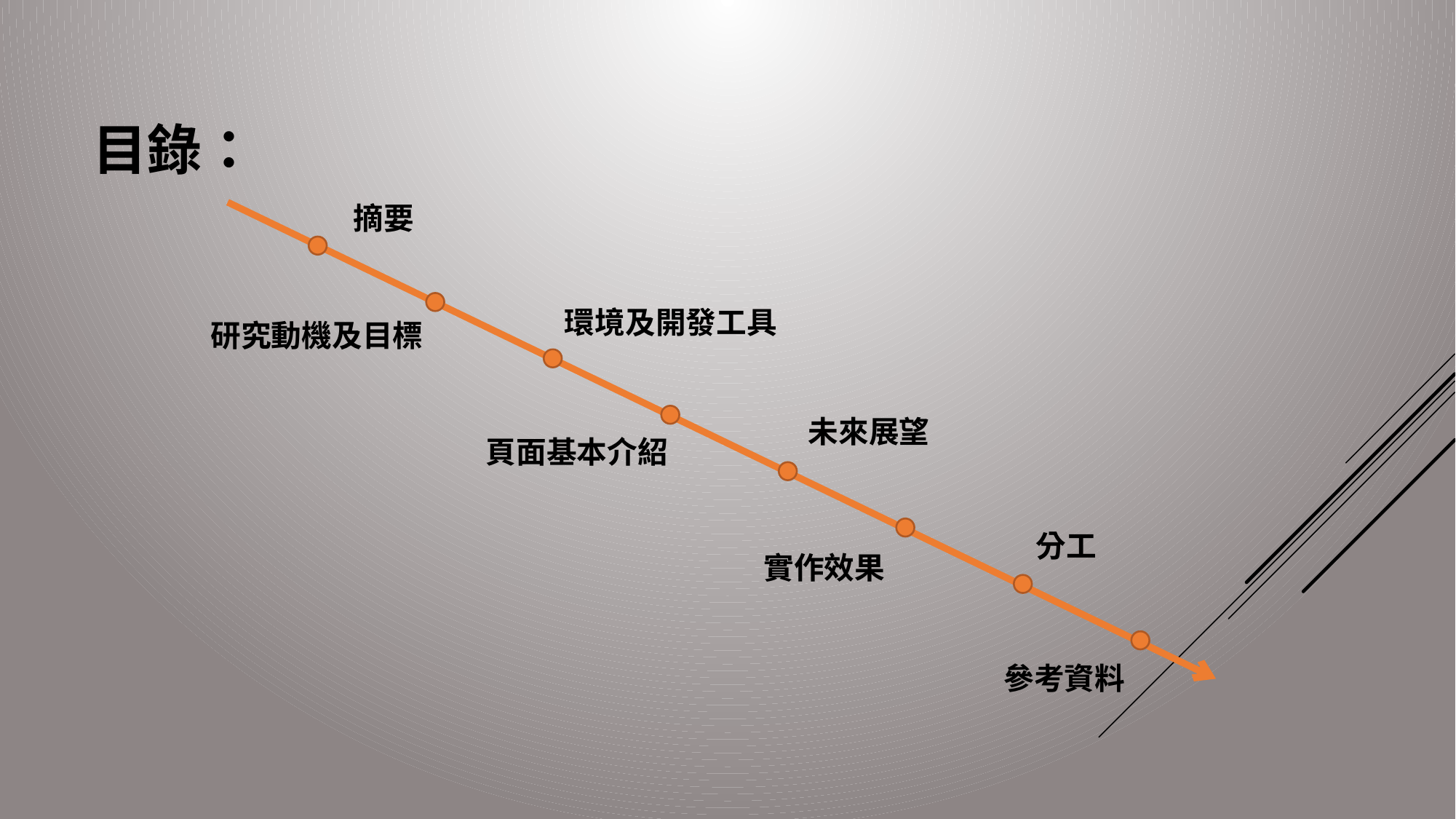

# 目錄：
摘要

環境及開發工具
研究動機及目標

未來展望
頁面基本介紹

分工
實作效果

參考資料